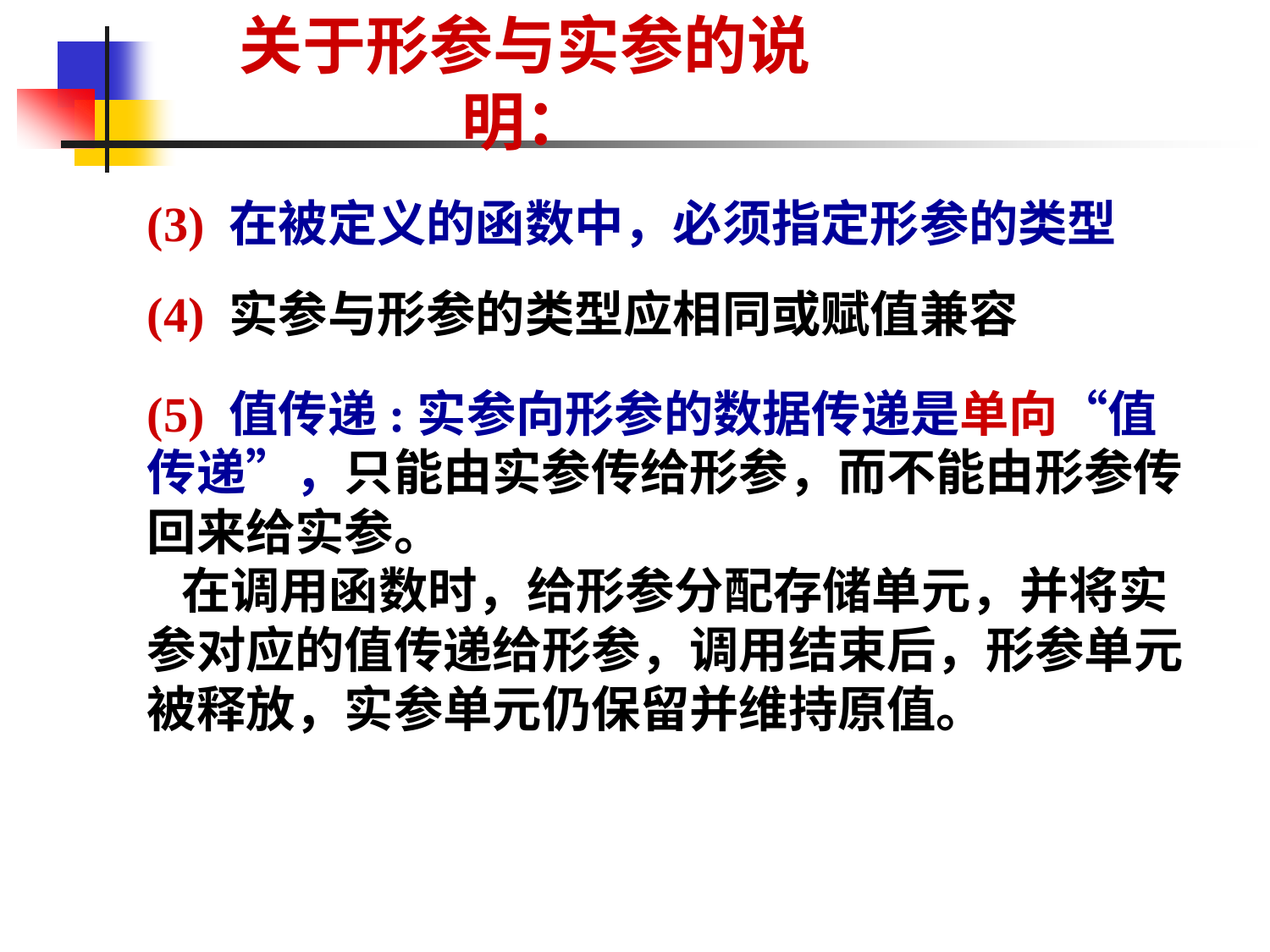

关于形参与实参的说明：
(3) 在被定义的函数中，必须指定形参的类型
(4) 实参与形参的类型应相同或赋值兼容
(5) 值传递:实参向形参的数据传递是单向“值传递”，只能由实参传给形参，而不能由形参传回来给实参。
  在调用函数时，给形参分配存储单元，并将实参对应的值传递给形参，调用结束后，形参单元被释放，实参单元仍保留并维持原值。